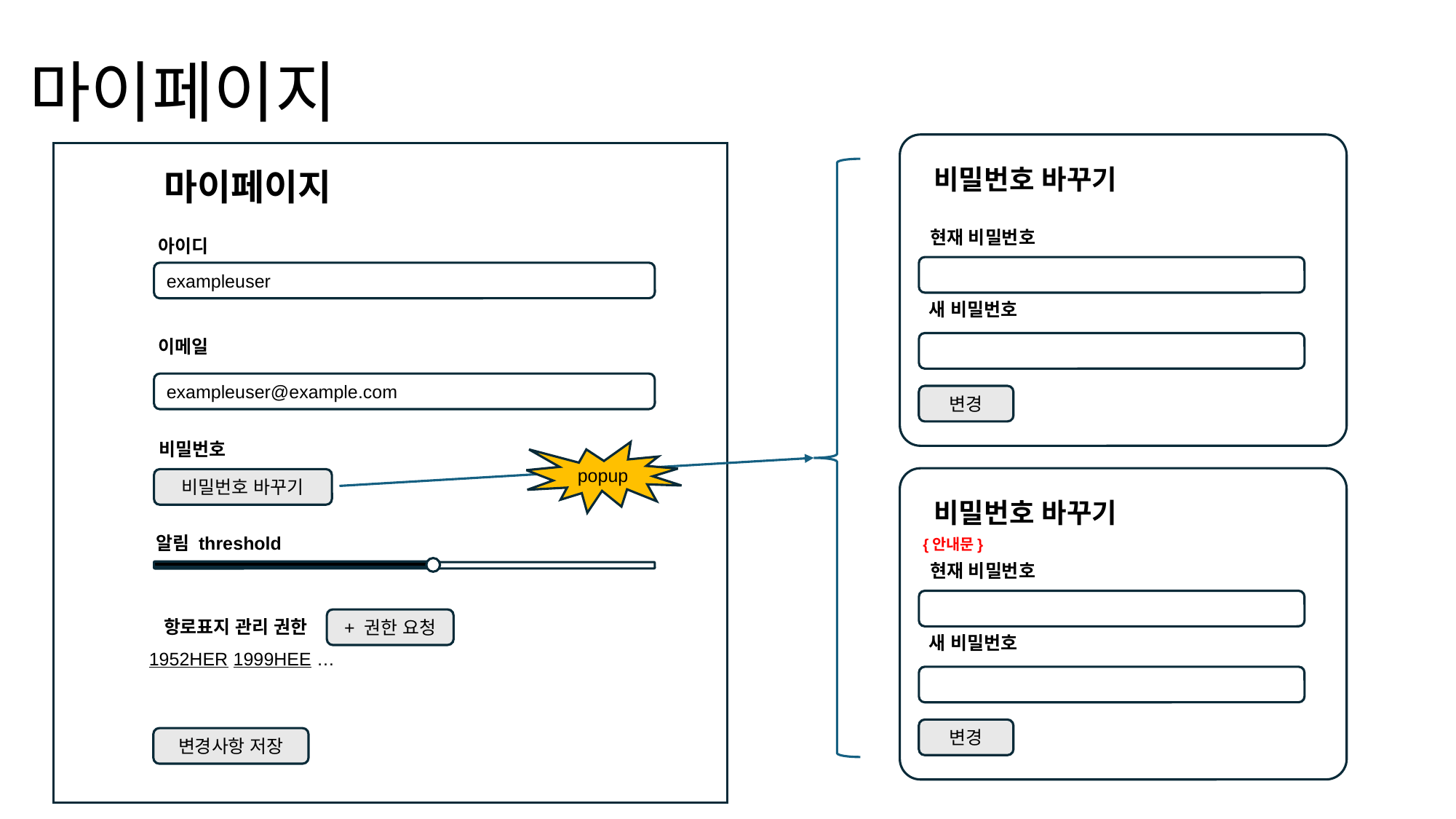

# 마이페이지

비밀번호 바꾸기

마이페이지
현재 비밀번호
아이디

exampleuser
새 비밀번호
이메일

exampleuser@example.com
변경
비밀번호
popup

비밀번호 바꾸기
비밀번호 바꾸기
알림 threshold
{안내문}
현재 비밀번호

+ 권한 요청
항로표지 관리 권한
새 비밀번호
1952HER 1999HEE …

변경
변경사항 저장